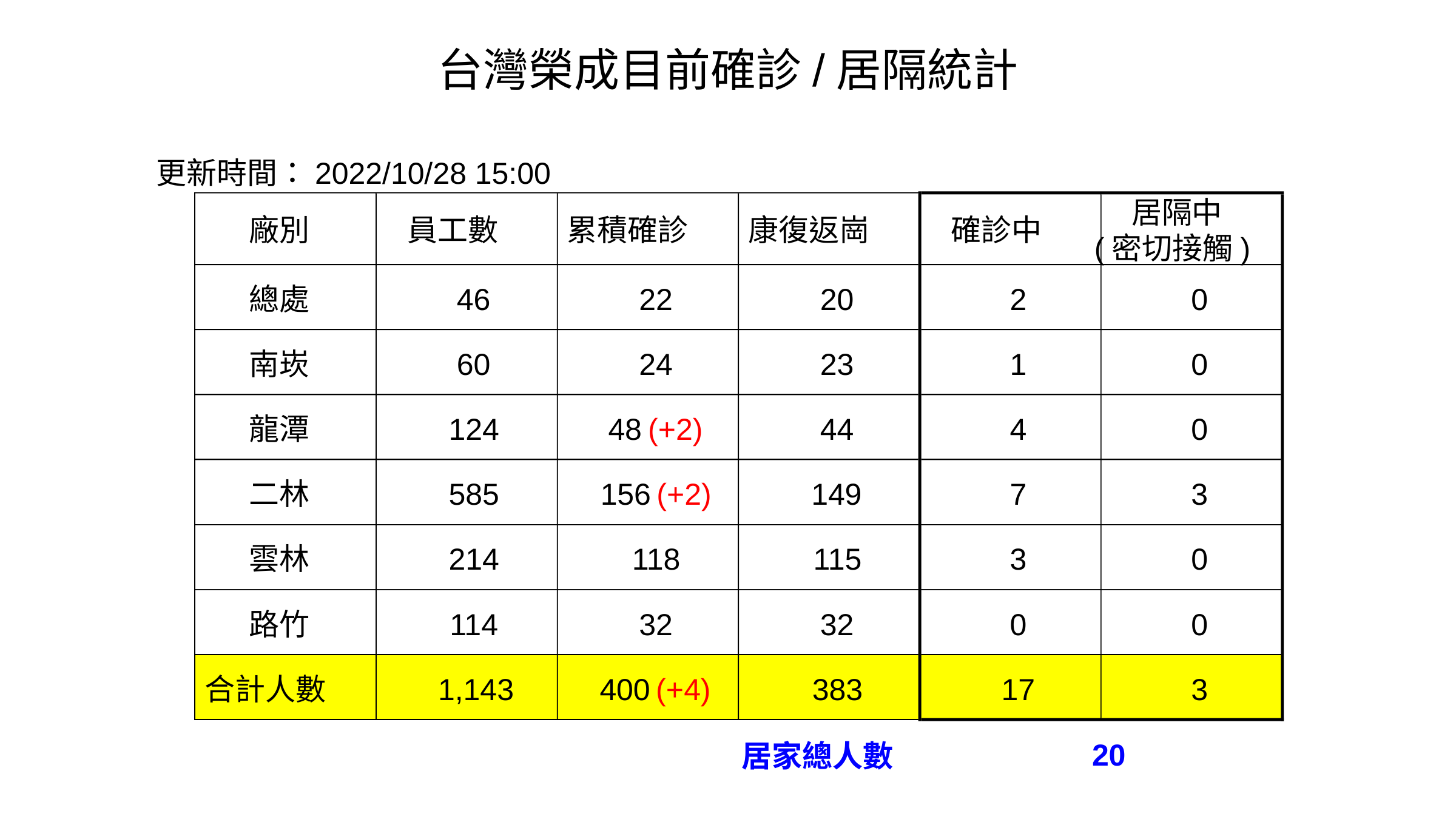

台灣榮成目前確診/居隔統計

更新時間：2022/10/28 15:00

居隔中

廠別
員工數
累積確診
康復返崗
確診中
(密切接觸)

總處
46
22
20
2
0

南崁
60
24
23
1
0

龍潭
124
48
(+2)
44
4
0

二林
585
156
 (+2)
149
7
3

雲林
214
118
115
3
0

路竹
114
32
32
0
0

合計人數
1,143
400
(+4)
383
17
3

20
居家總人數